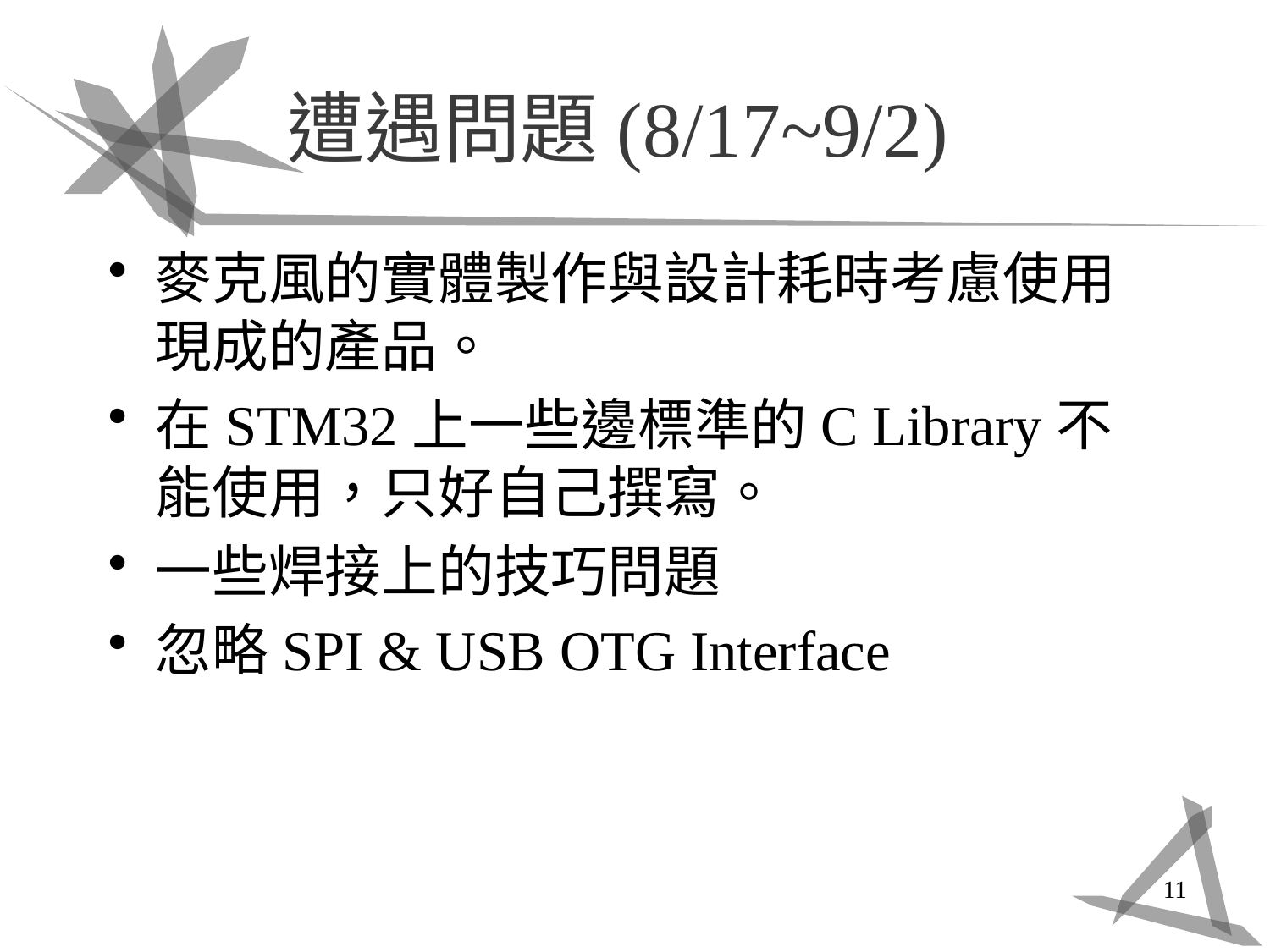

# 遭遇問題(8/17~9/2)
麥克風的實體製作與設計耗時考慮使用現成的產品。
在STM32上一些邊標準的C Library不能使用，只好自己撰寫。
一些焊接上的技巧問題
忽略SPI & USB OTG Interface

11